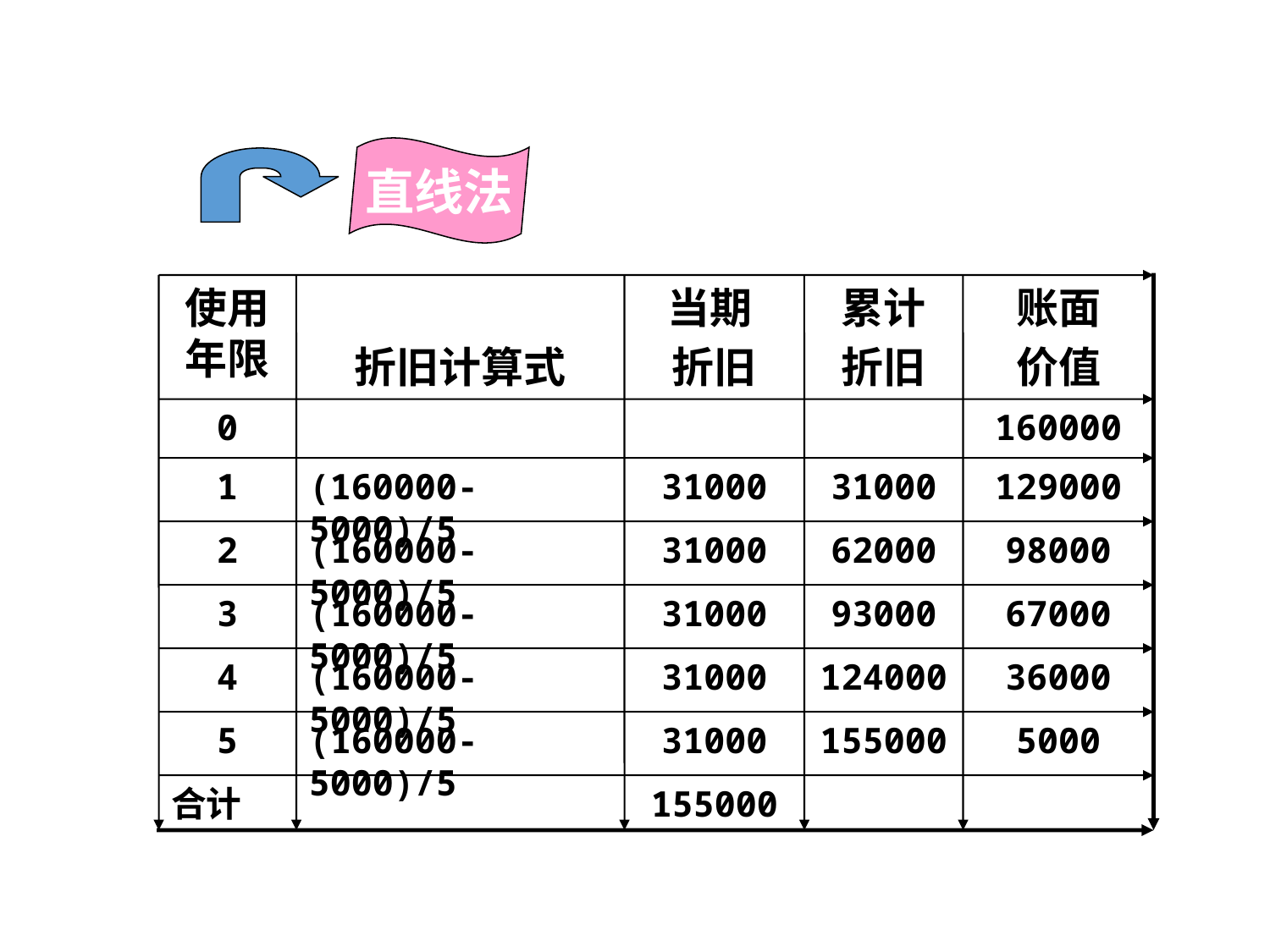

直线法

使用年限

折旧计算式

当期
折旧

累计
折旧

账面
价值

0

160000
1

(160000-5000)/5
31000
31000
129000
2

(160000-5000)/5
31000
62000
98000
3

(160000-5000)/5
31000
93000
67000
4

(160000-5000)/5
31000
124000
36000
5

(160000-5000)/5
31000
155000
5000
合计

155000